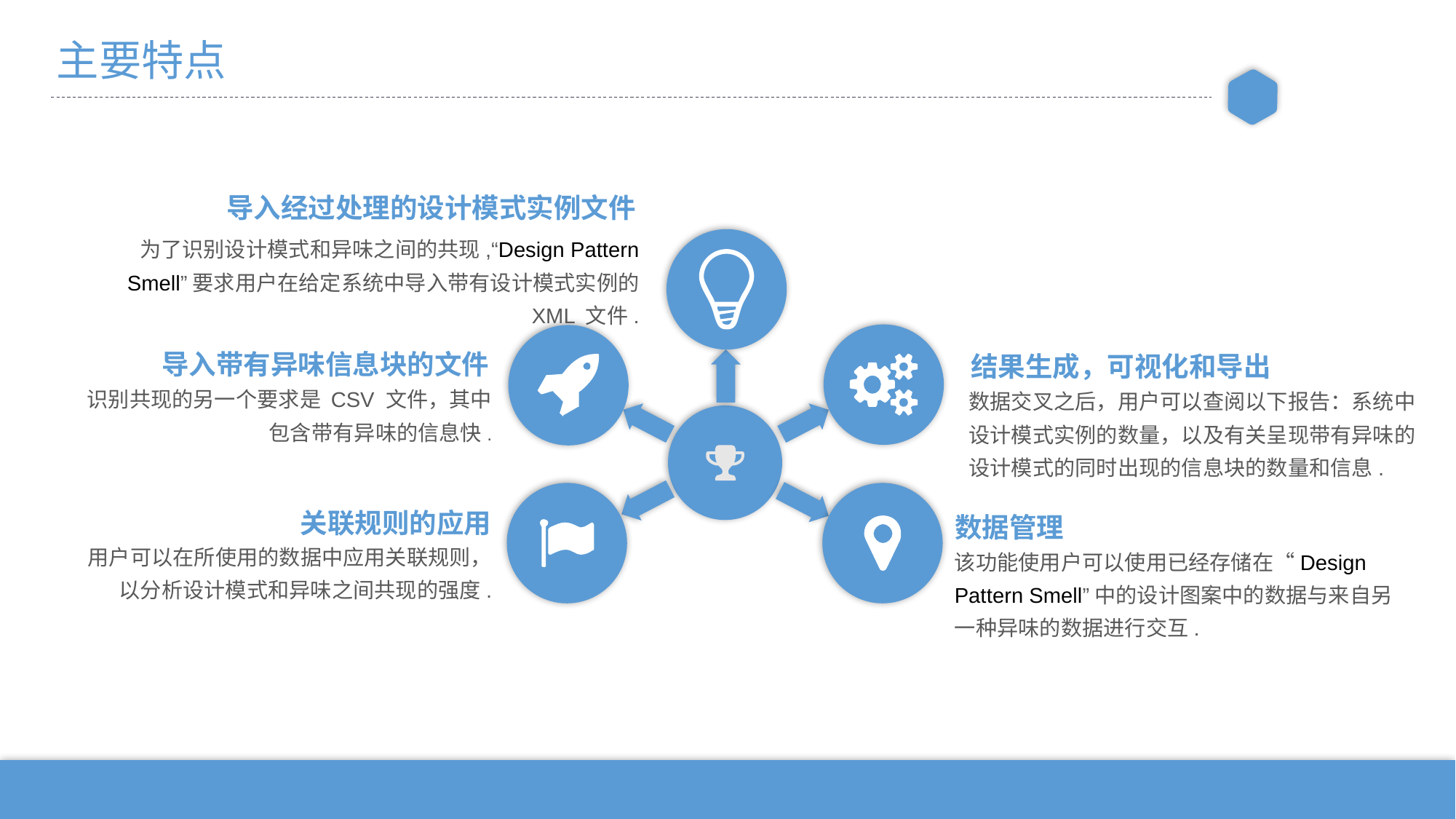

主要特点

导入经过处理的设计模式实例文件
     为了识别设计模式和异味之间的共现,“Design Pattern Smell”要求用户在给定系统中导入带有设计模式实例的 XML 文件.

导入带有异味信息块的文件
结果生成，可视化和导出

识别共现的另一个要求是 CSV 文件，其中包含带有异味的信息快.
数据交叉之后，用户可以查阅以下报告：系统中设计模式实例的数量，以及有关呈现带有异味的设计模式的同时出现的信息块的数量和信息.

关联规则的应用
数据管理

用户可以在所使用的数据中应用关联规则，以分析设计模式和异味之间共现的强度.
该功能使用户可以使用已经存储在“Design Pattern Smell”中的设计图案中的数据与来自另一种异味的数据进行交互.